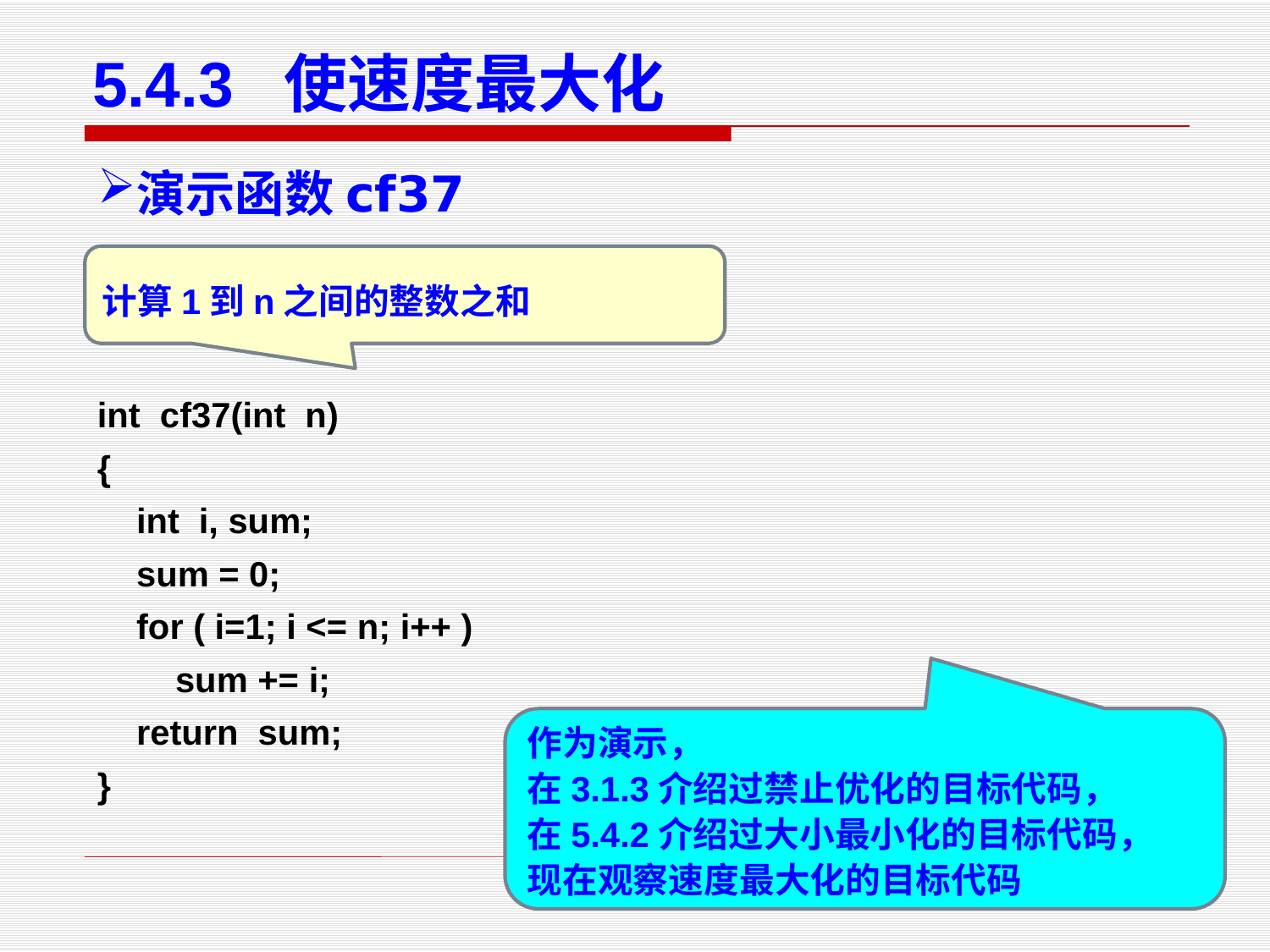

# 5.4.3  使速度最大化
演示函数cf37
计算1到n之间的整数之和
int  cf37(int  n)
{
    int  i, sum;
    sum = 0;
    for ( i=1; i <= n; i++ )
        sum += i;
    return  sum;
}
作为演示，
在3.1.3介绍过禁止优化的目标代码，
在5.4.2介绍过大小最小化的目标代码，
现在观察速度最大化的目标代码